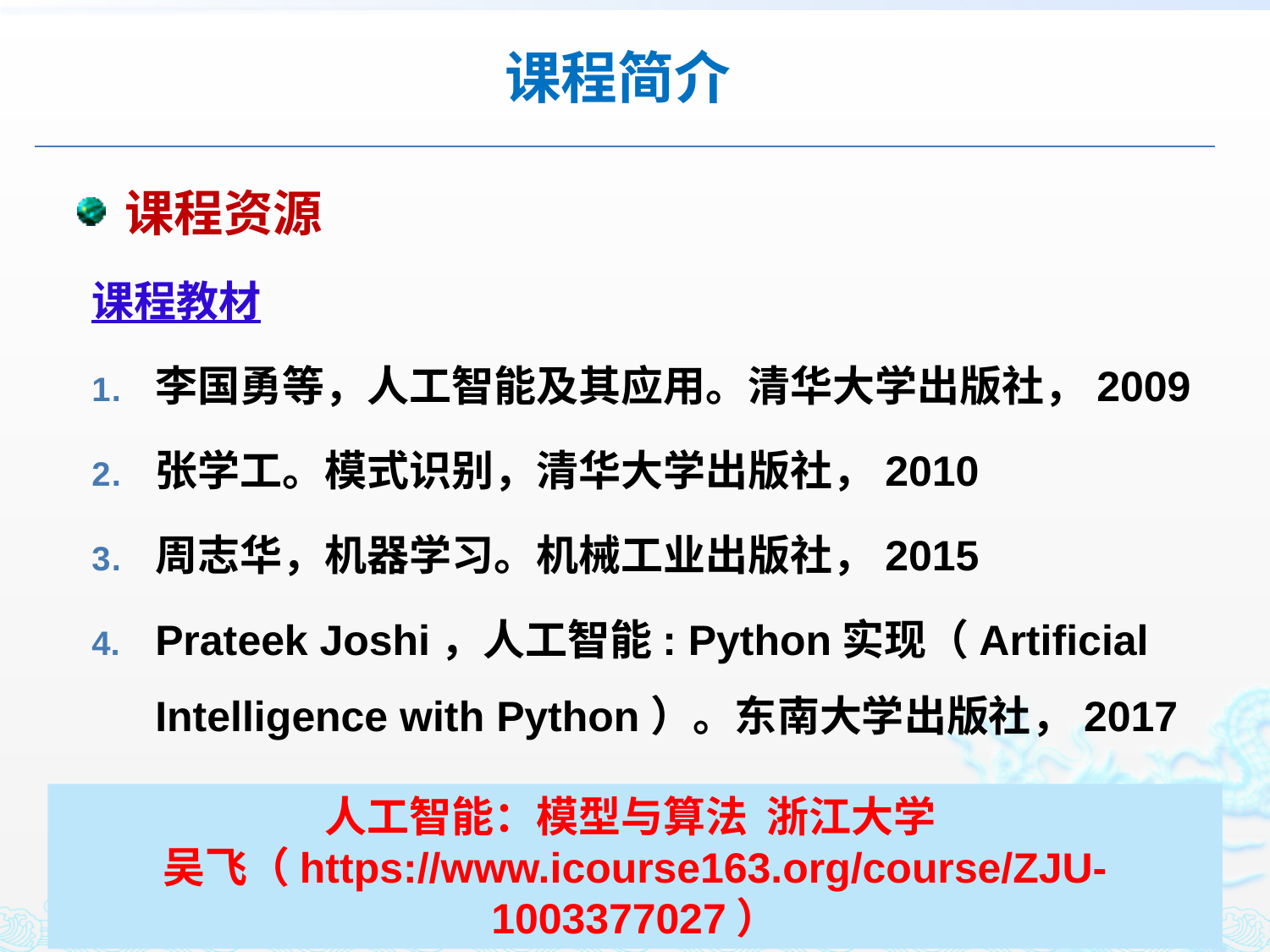

课程简介
课程资源
课程教材
李国勇等，人工智能及其应用。清华大学出版社，2009
张学工。模式识别，清华大学出版社，2010
周志华，机器学习。机械工业出版社，2015
Prateek Joshi，人工智能: Python实现（Artificial Intelligence with Python）。东南大学出版社，2017

人工智能：模型与算法  浙江大学  吴飞（https://www.icourse163.org/course/ZJU-1003377027）